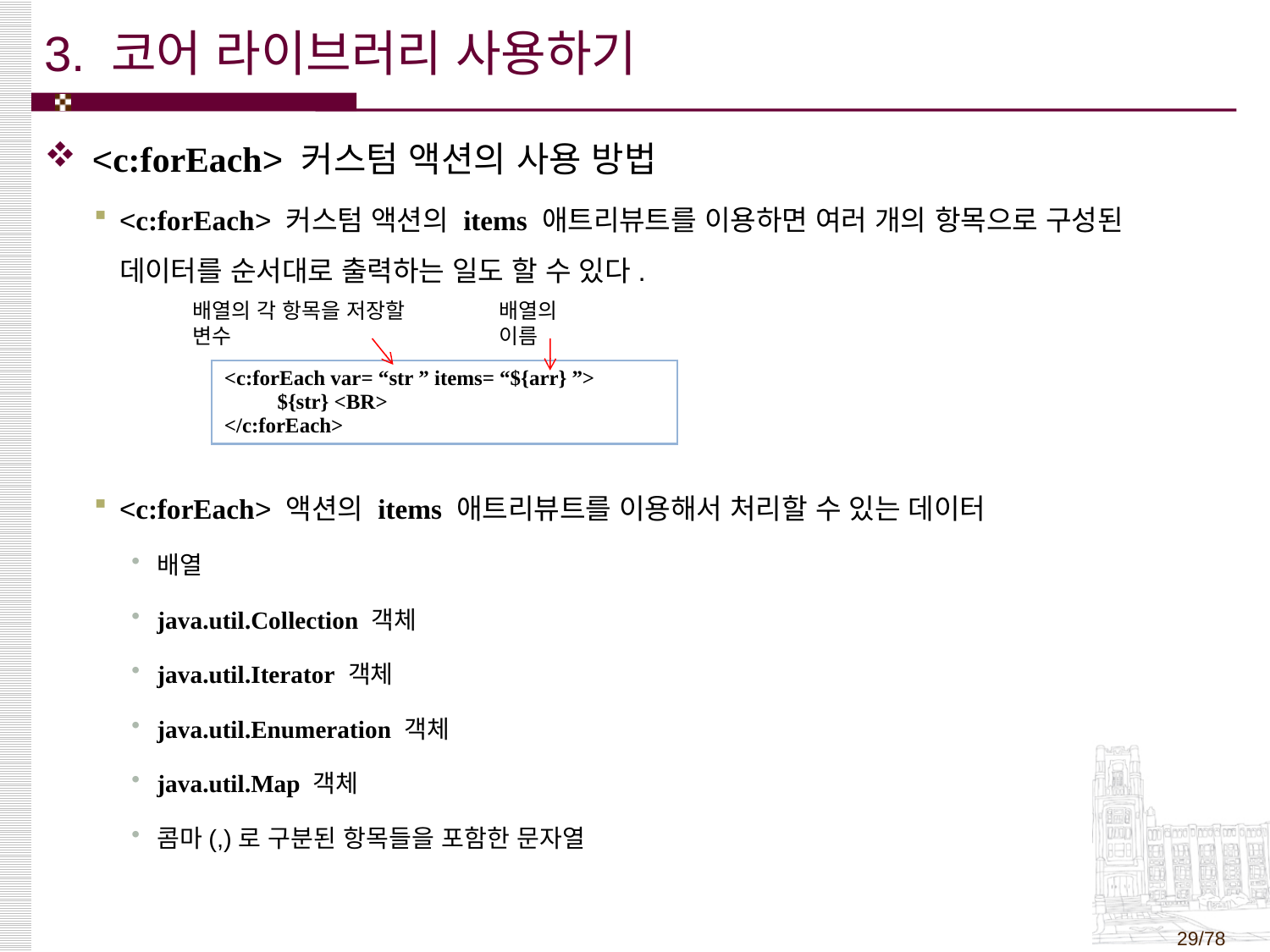

# 3. 코어 라이브러리 사용하기
<c:forEach> 커스텀 액션의 사용 방법
<c:forEach> 커스텀 액션의 items 애트리뷰트를 이용하면 여러 개의 항목으로 구성된 데이터를 순서대로 출력하는 일도 할 수 있다.

<c:forEach> 액션의 items 애트리뷰트를 이용해서 처리할 수 있는 데이터
배열
java.util.Collection 객체
java.util.Iterator 객체
java.util.Enumeration 객체
java.util.Map 객체
콤마(,)로 구분된 항목들을 포함한 문자열

배열의 각 항목을 저장할 변수
배열의 이름
| <c:forEach var= “str ” items= “${arr} ”> ${str} <BR> </c:forEach> |
| --- |